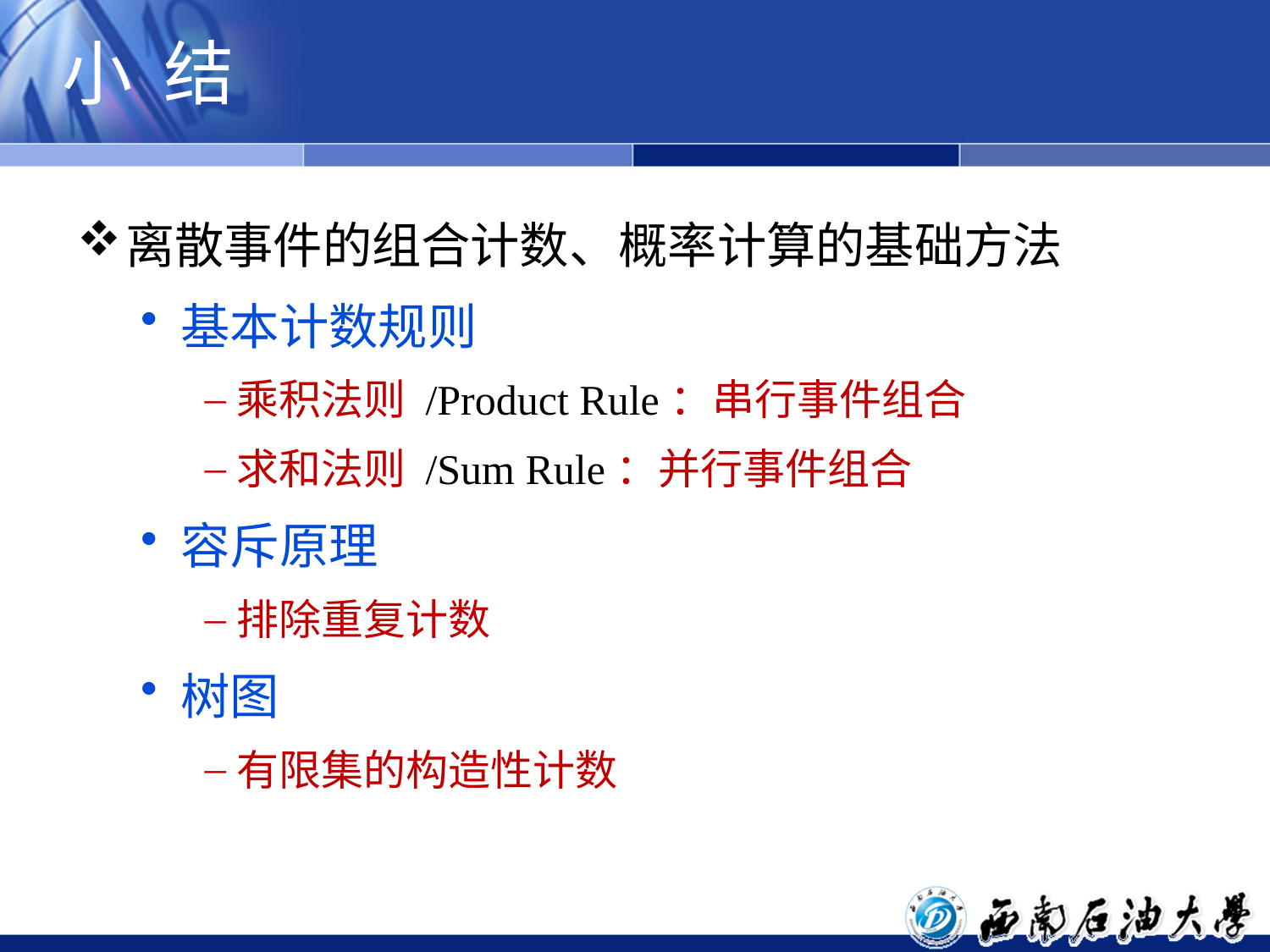

小  结
离散事件的组合计数、概率计算的基础方法
基本计数规则
乘积法则 /Product Rule：串行事件组合
求和法则 /Sum Rule：并行事件组合
容斥原理
排除重复计数
树图
有限集的构造性计数